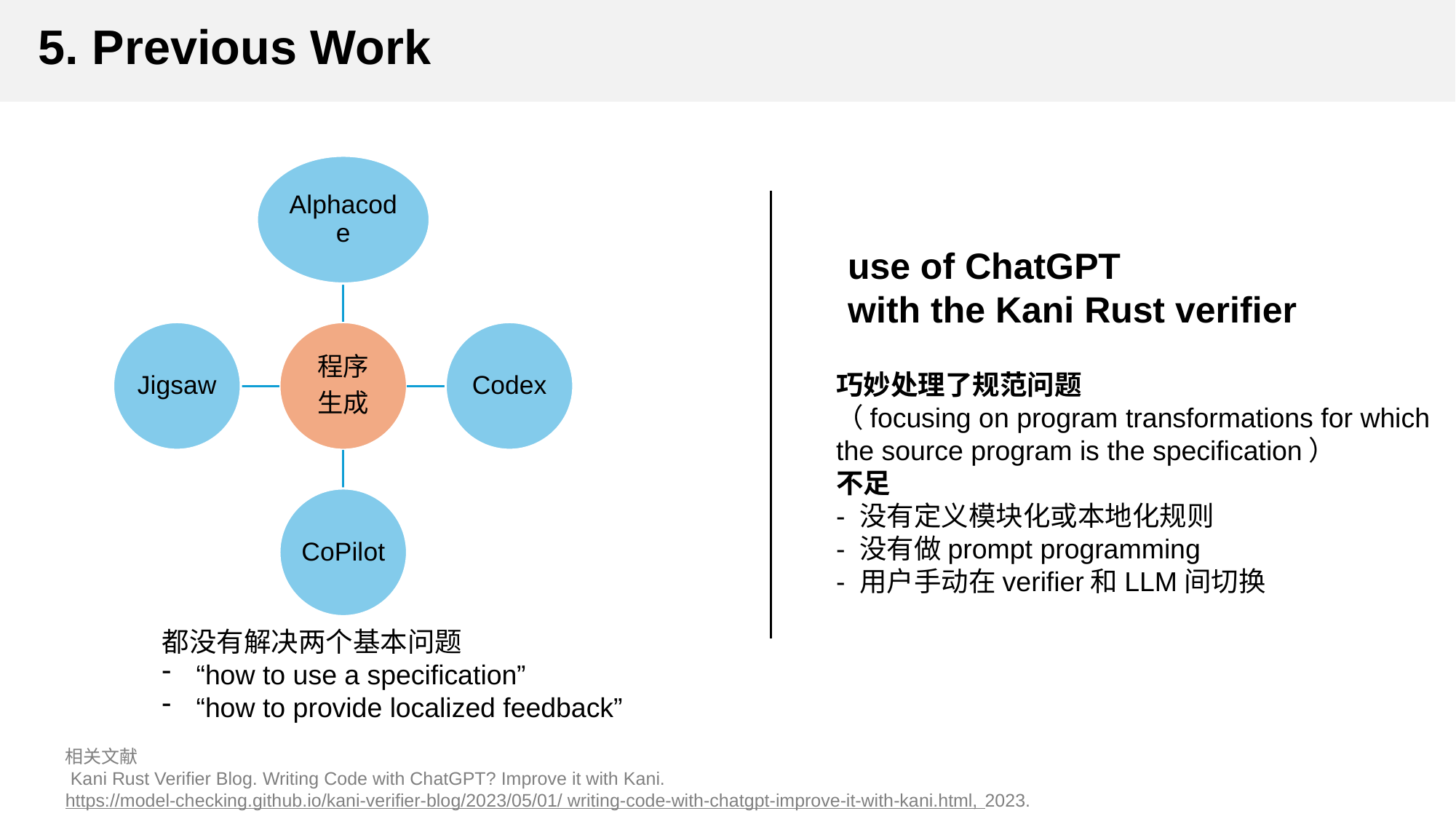

# 5. Previous Work
程序
生成

Alphacode

Codex

CoPilot

Jigsaw
use of ChatGPT
with the Kani Rust verifier
巧妙处理了规范问题
（focusing on program transformations for which the source program is the specification）
不足
- 没有定义模块化或本地化规则
- 没有做prompt programming
- 用户手动在verifier和LLM间切换
都没有解决两个基本问题
“how to use a specification”
“how to provide localized feedback”
相关文献
 Kani Rust Verifier Blog. Writing Code with ChatGPT? Improve it with Kani. https://model-checking.github.io/kani-verifier-blog/2023/05/01/ writing-code-with-chatgpt-improve-it-with-kani.html, 2023.